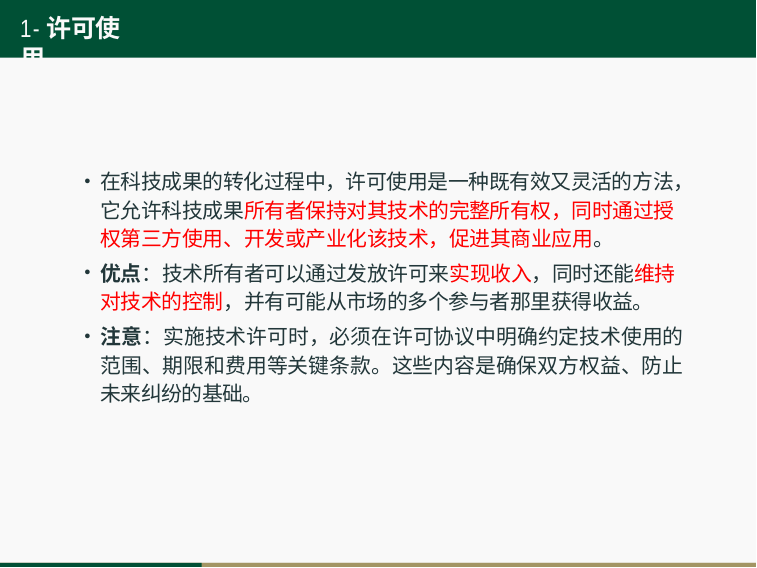

# 1-许可使用
在科技成果的转化过程中，许可使用是一种既有效又灵活的方法，它允许科技成果所有者保持对其技术的完整所有权，同时通过授 权第三方使用、开发或产业化该技术，促进其商业应用。
优点：技术所有者可以通过发放许可来实现收入，同时还能维持对技术的控制，并有可能从市场的多个参与者那里获得收益。
注意：实施技术许可时，必须在许可协议中明确约定技术使用的范围、期限和费用等关键条款。这些内容是确保双方权益、防止未来纠纷的基础。